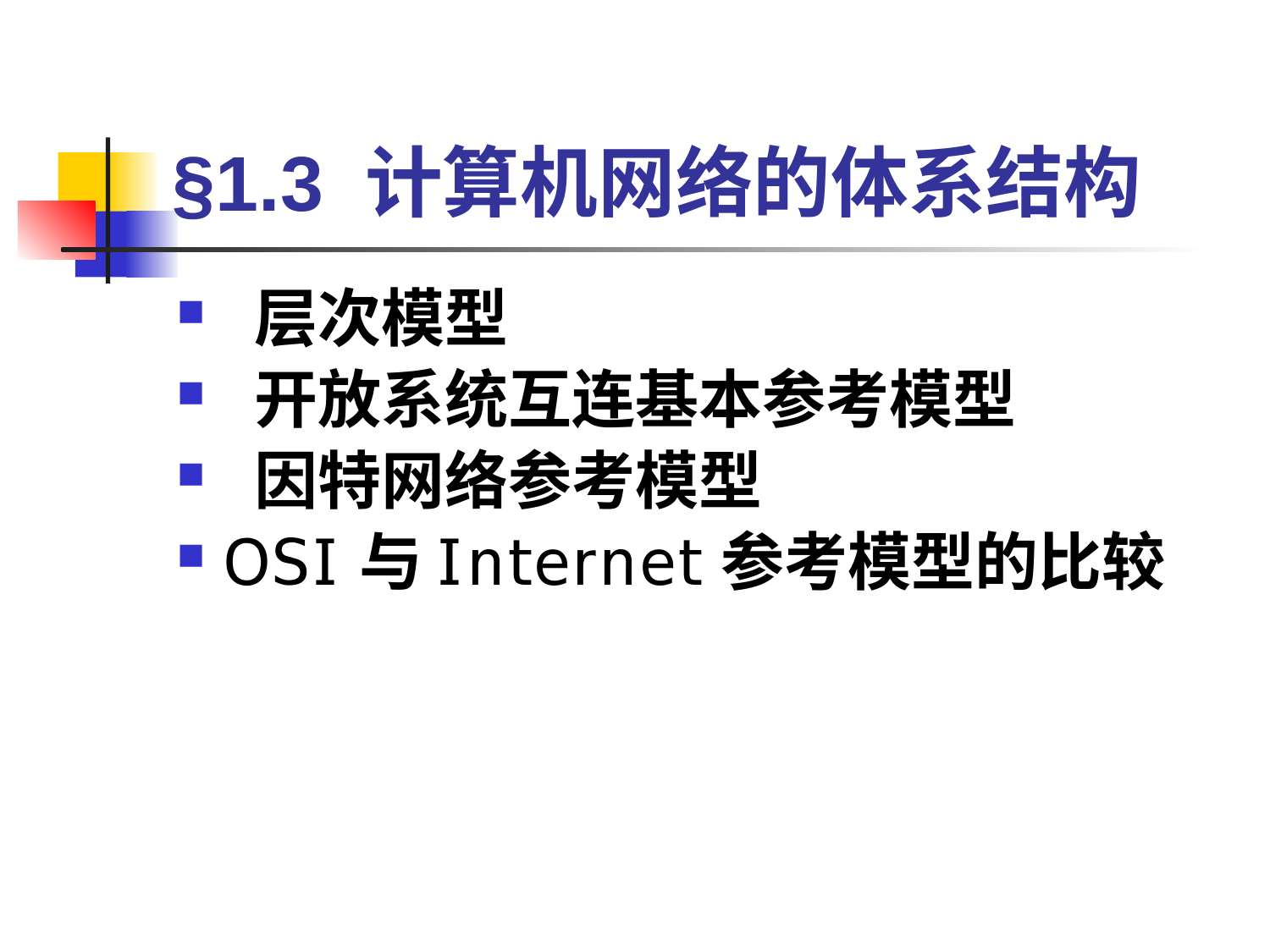

# §1.3 计算机网络的体系结构
 层次模型
 开放系统互连基本参考模型
 因特网络参考模型
OSI与Internet参考模型的比较